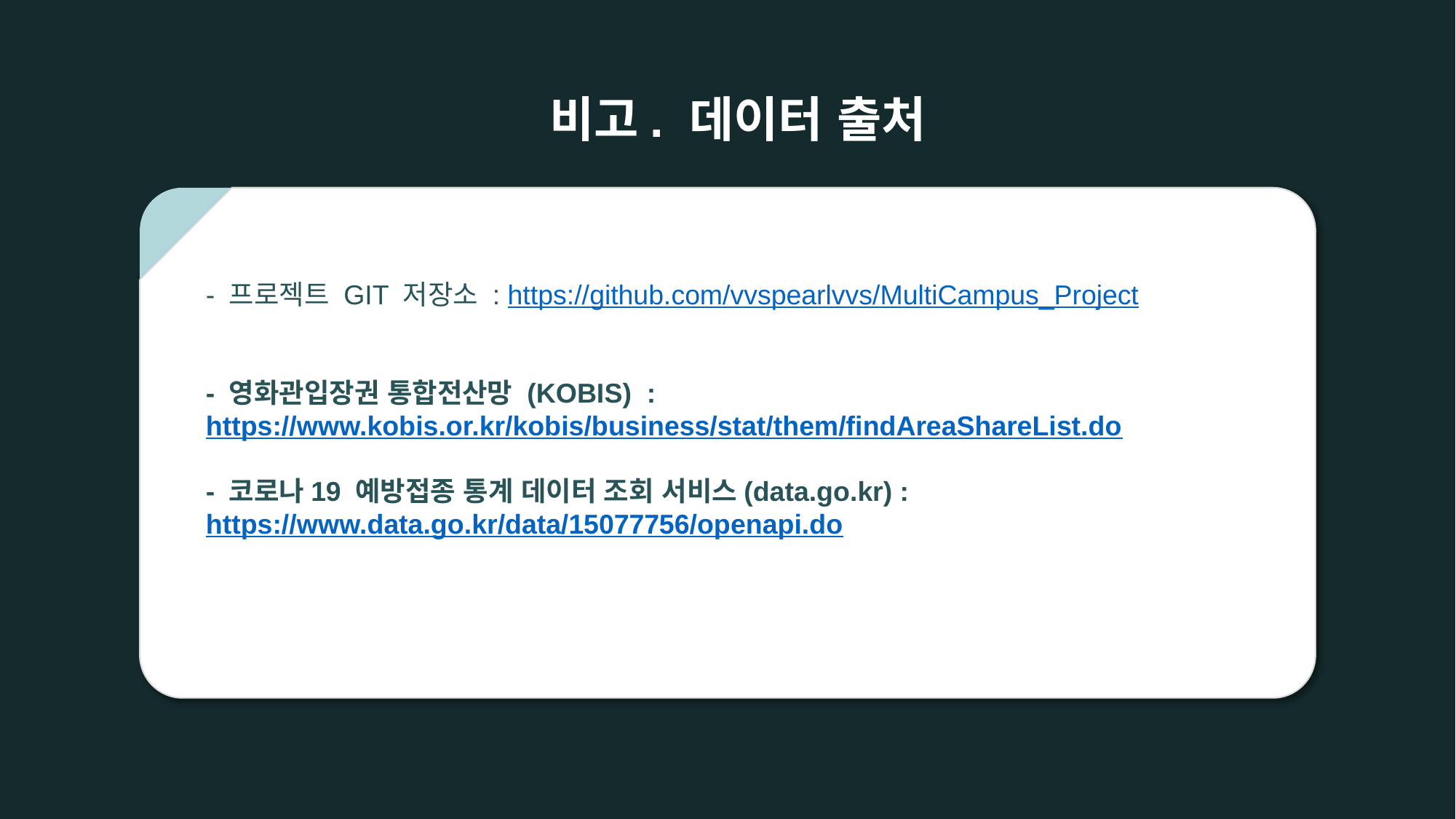

비고. 데이터 출처

- 프로젝트 GIT 저장소 : https://github.com/vvspearlvvs/MultiCampus_Project

- 영화관입장권 통합전산망 (KOBIS)  : https://www.kobis.or.kr/kobis/business/stat/them/findAreaShareList.do

- 코로나19 예방접종 통계 데이터 조회 서비스(data.go.kr) : https://www.data.go.kr/data/15077756/openapi.do